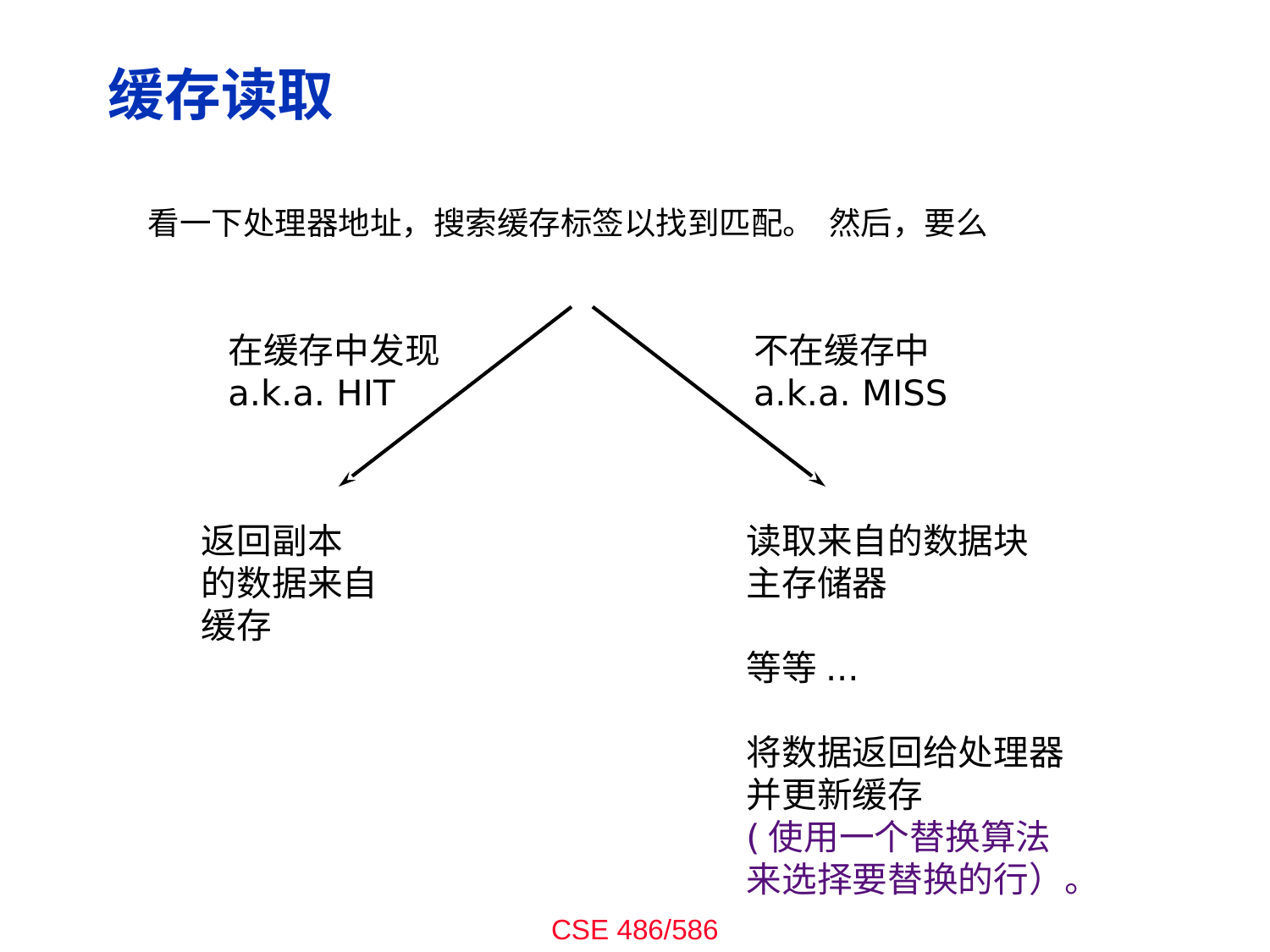

# 缓存读取
   看一下处理器地址，搜索缓存标签以找到匹配。  然后，要么

在缓存中发现
a.k.a. HIT
返回副本
的数据来自
缓存

不在缓存中
a.k.a. MISS
读取来自的数据块
主存储器

等等...

将数据返回给处理器
并更新缓存
(使用一个替换算法
来选择要替换的行）。